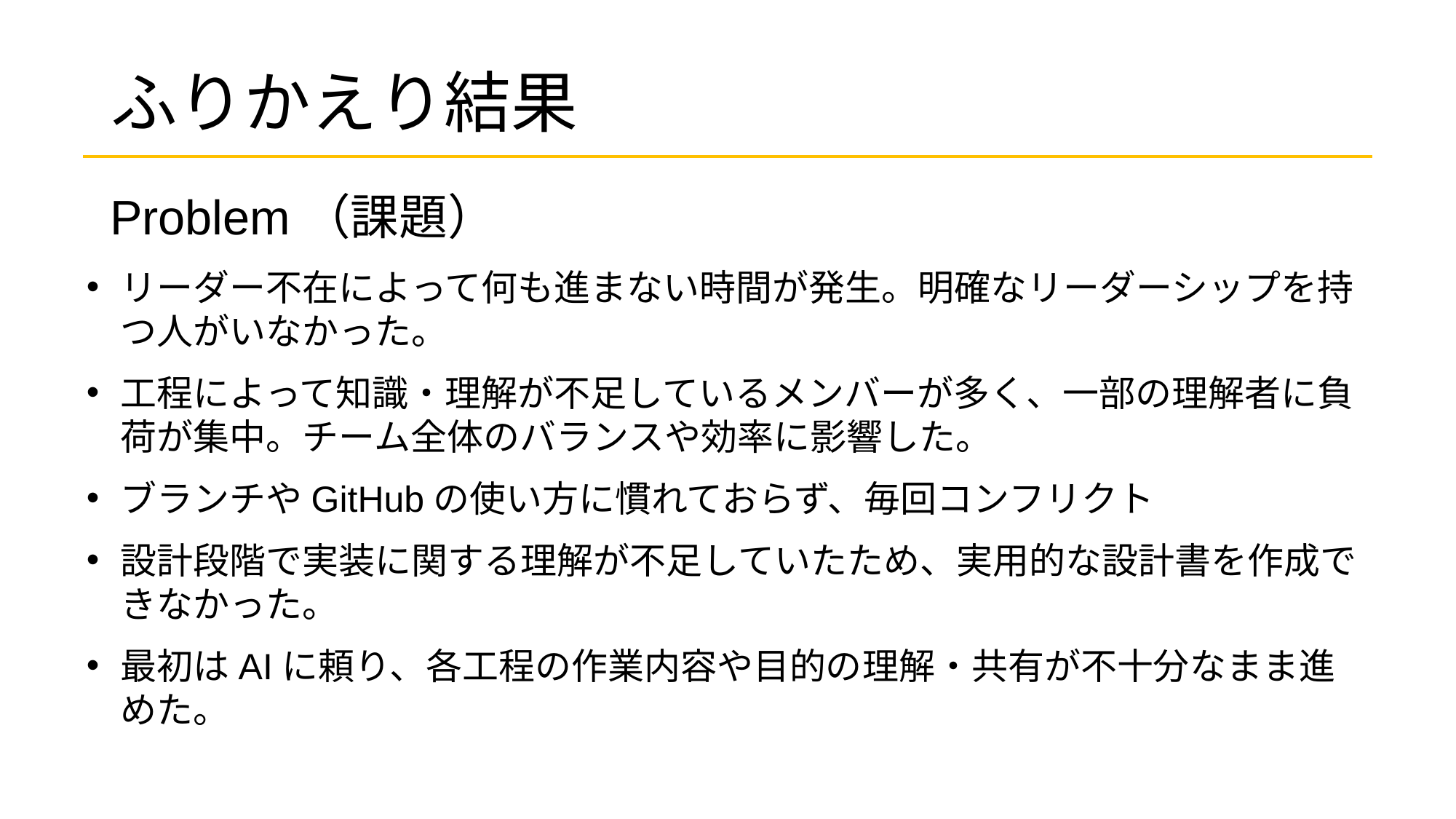

# ふりかえり結果
Problem（課題）

リーダー不在によって何も進まない時間が発生。明確なリーダーシップを持つ人がいなかった。

工程によって知識・理解が不足しているメンバーが多く、一部の理解者に負荷が集中。チーム全体のバランスや効率に影響した。

ブランチやGitHubの使い方に慣れておらず、毎回コンフリクト

設計段階で実装に関する理解が不足していたため、実用的な設計書を作成できなかった。

最初はAIに頼り、各工程の作業内容や目的の理解・共有が不十分なまま進めた。